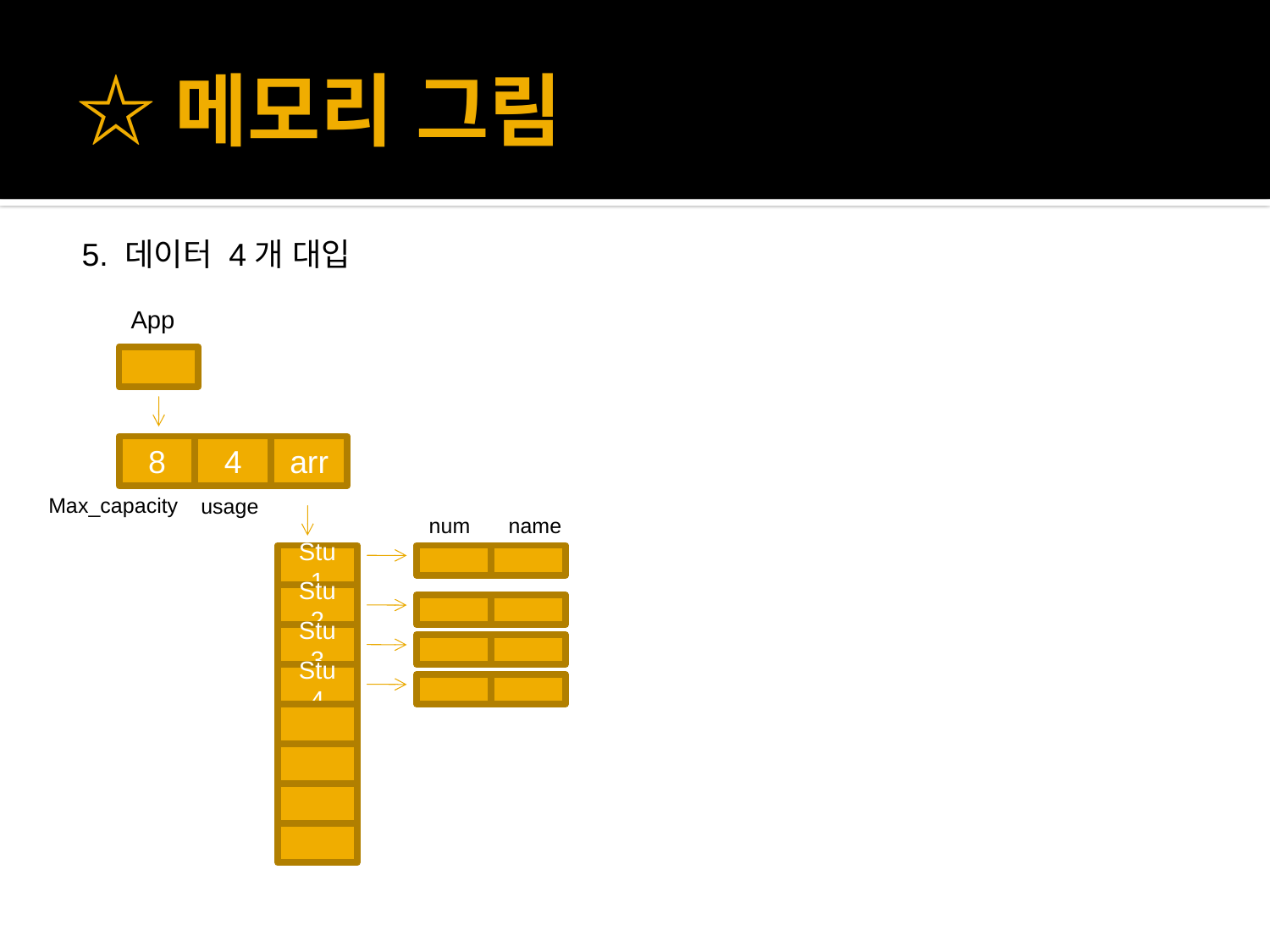

# ☆메모리 그림
5. 데이터 4개 대입
App

8
4
arr
usage
Max_capacity
num
name
Stu 1

Stu 2

Stu 3

Stu 4